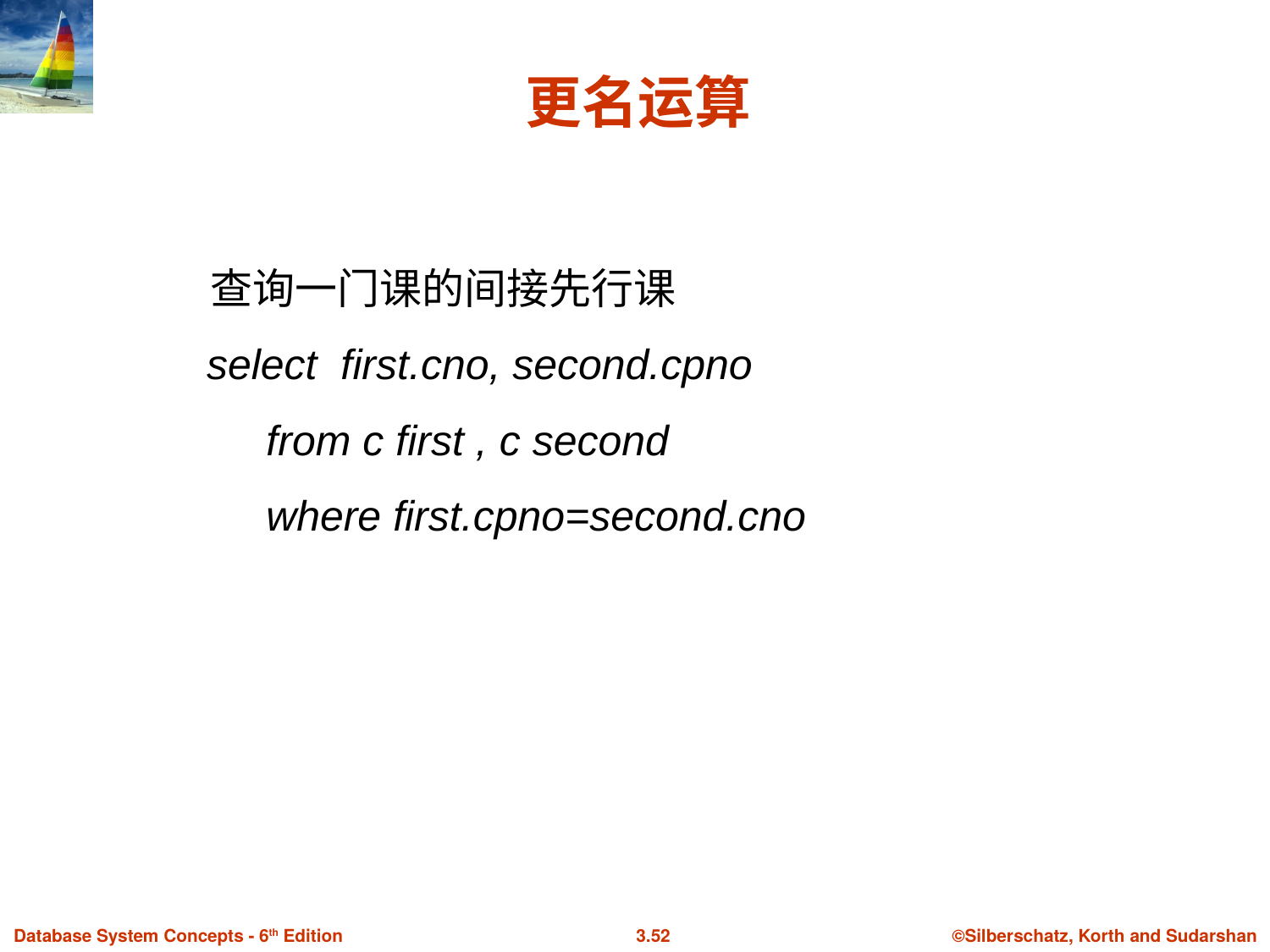

# 更名运算

   查询一门课的间接先行课
   select  first.cno, second.cpno
        from c first , c second
        where first.cpno=second.cno